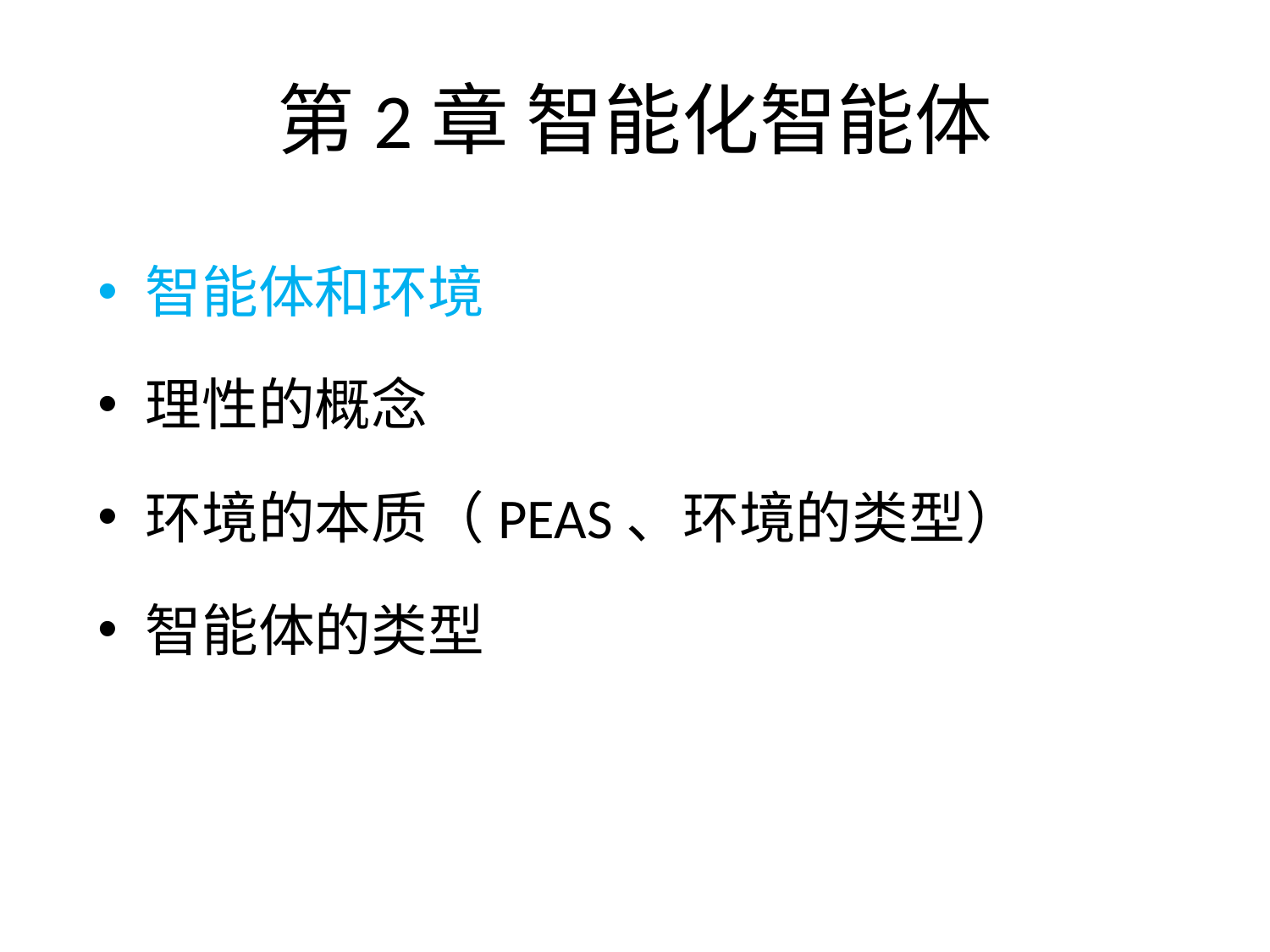

# 第2章 智能化智能体
智能体和环境
理性的概念
环境的本质（PEAS、环境的类型）
智能体的类型